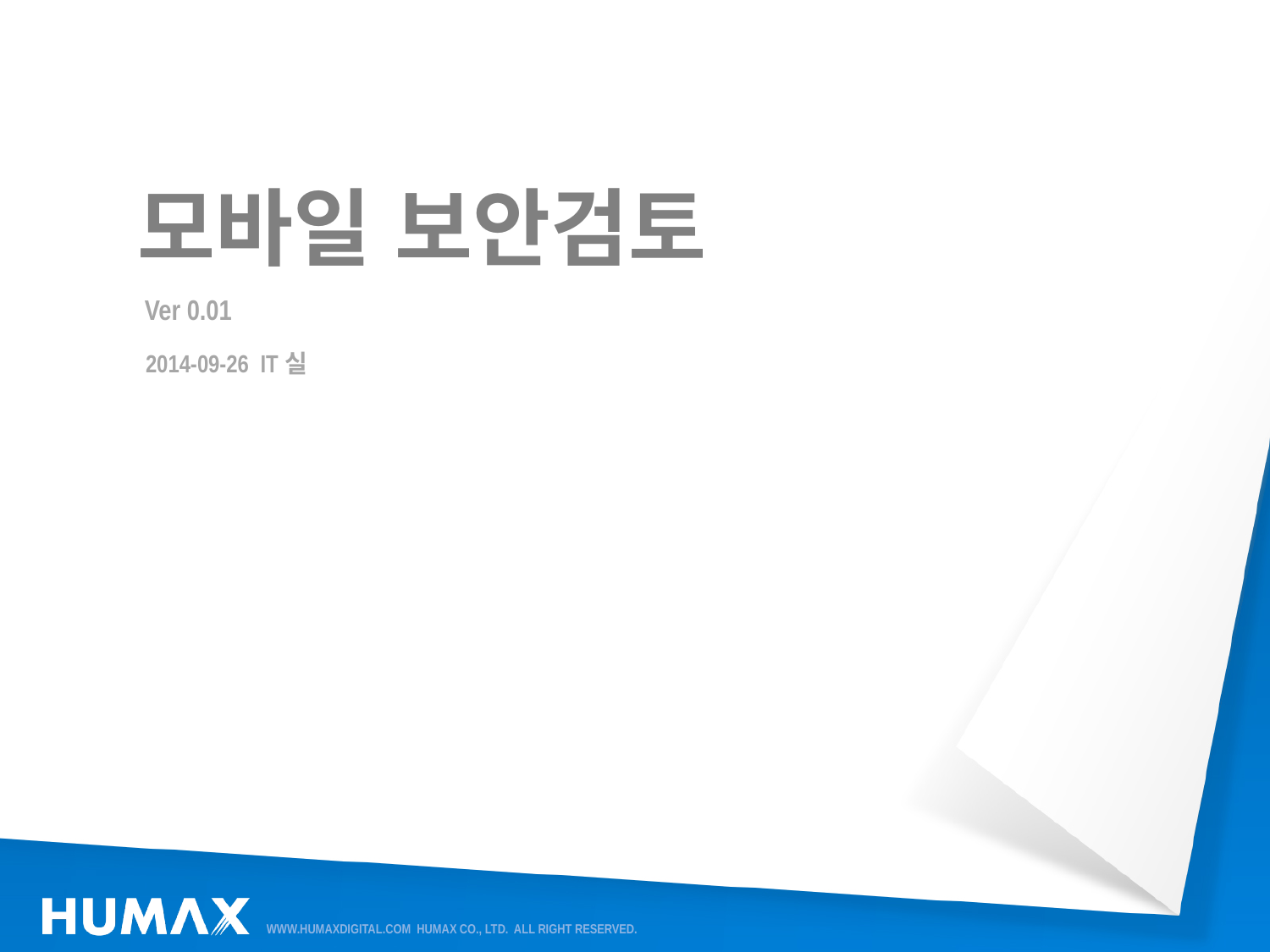

# 모바일 보안검토
Ver 0.01
2014-09-26  IT실